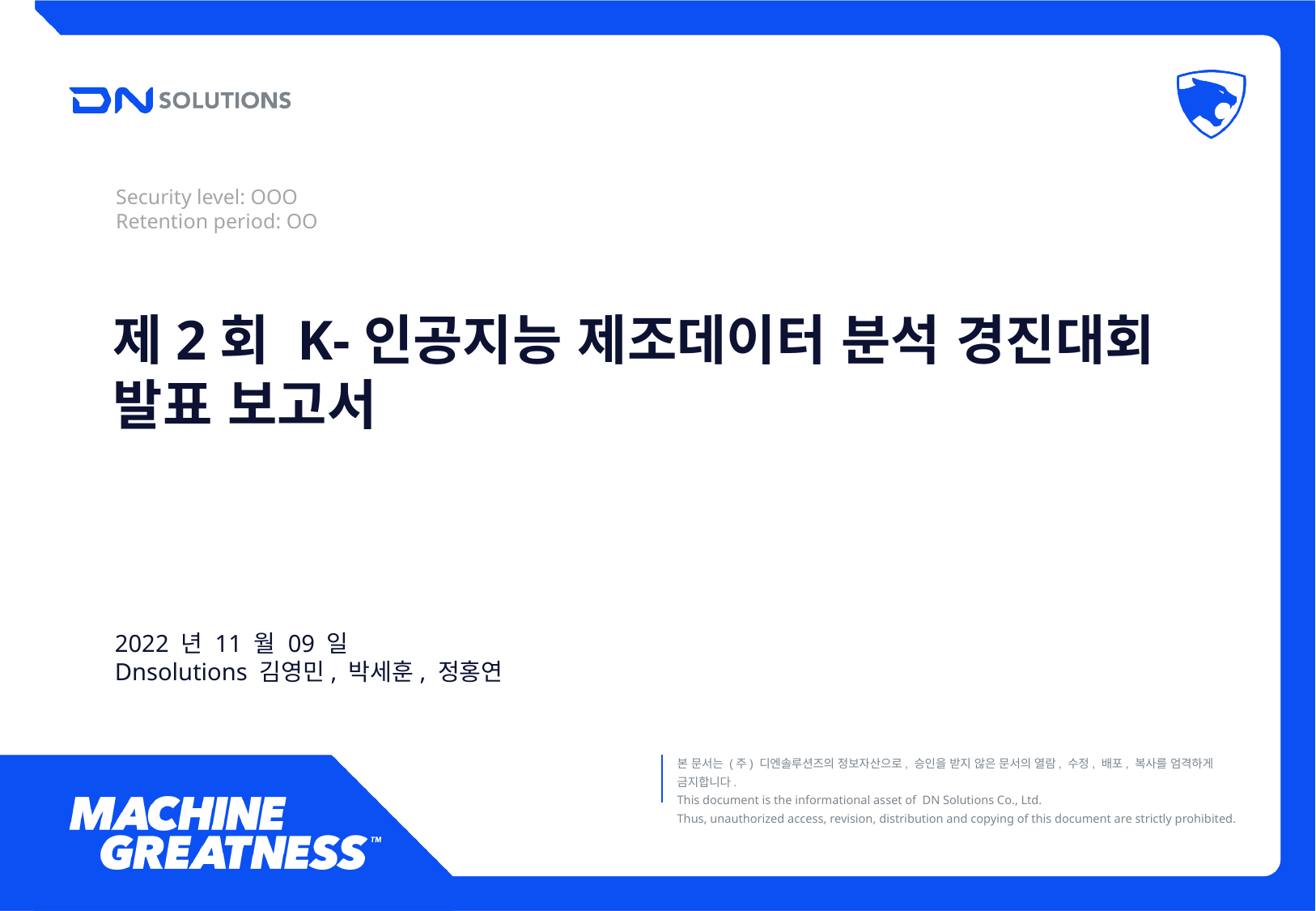

Security level: OOO
Retention period: OO
# 제2회 K-인공지능 제조데이터 분석 경진대회 발표 보고서
2022 년 11 월 09 일
Dnsolutions 김영민, 박세훈, 정홍연